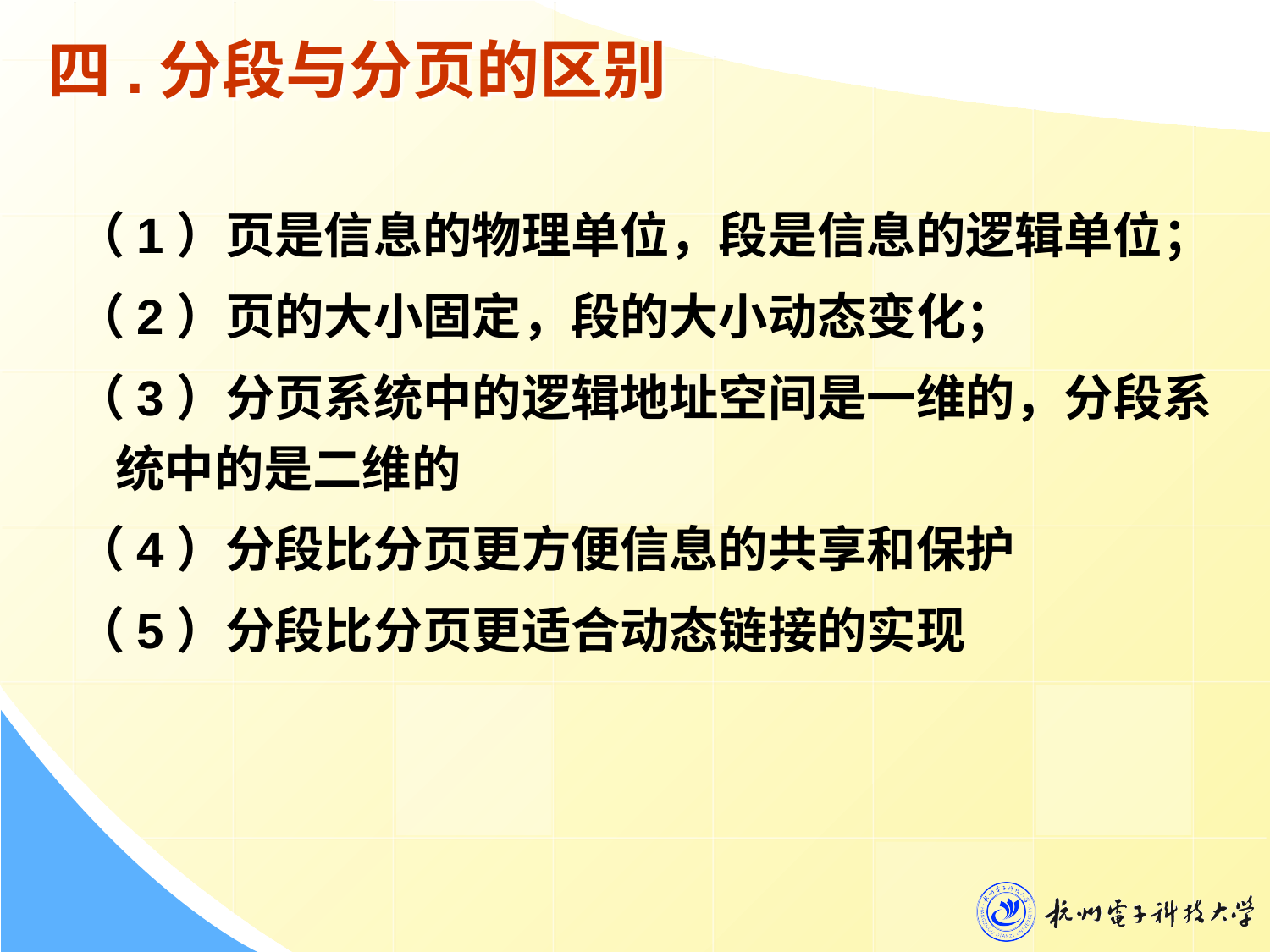

# 四.分段与分页的区别
（1）页是信息的物理单位，段是信息的逻辑单位；
（2）页的大小固定，段的大小动态变化；
（3）分页系统中的逻辑地址空间是一维的，分段系统中的是二维的
（4）分段比分页更方便信息的共享和保护
（5）分段比分页更适合动态链接的实现